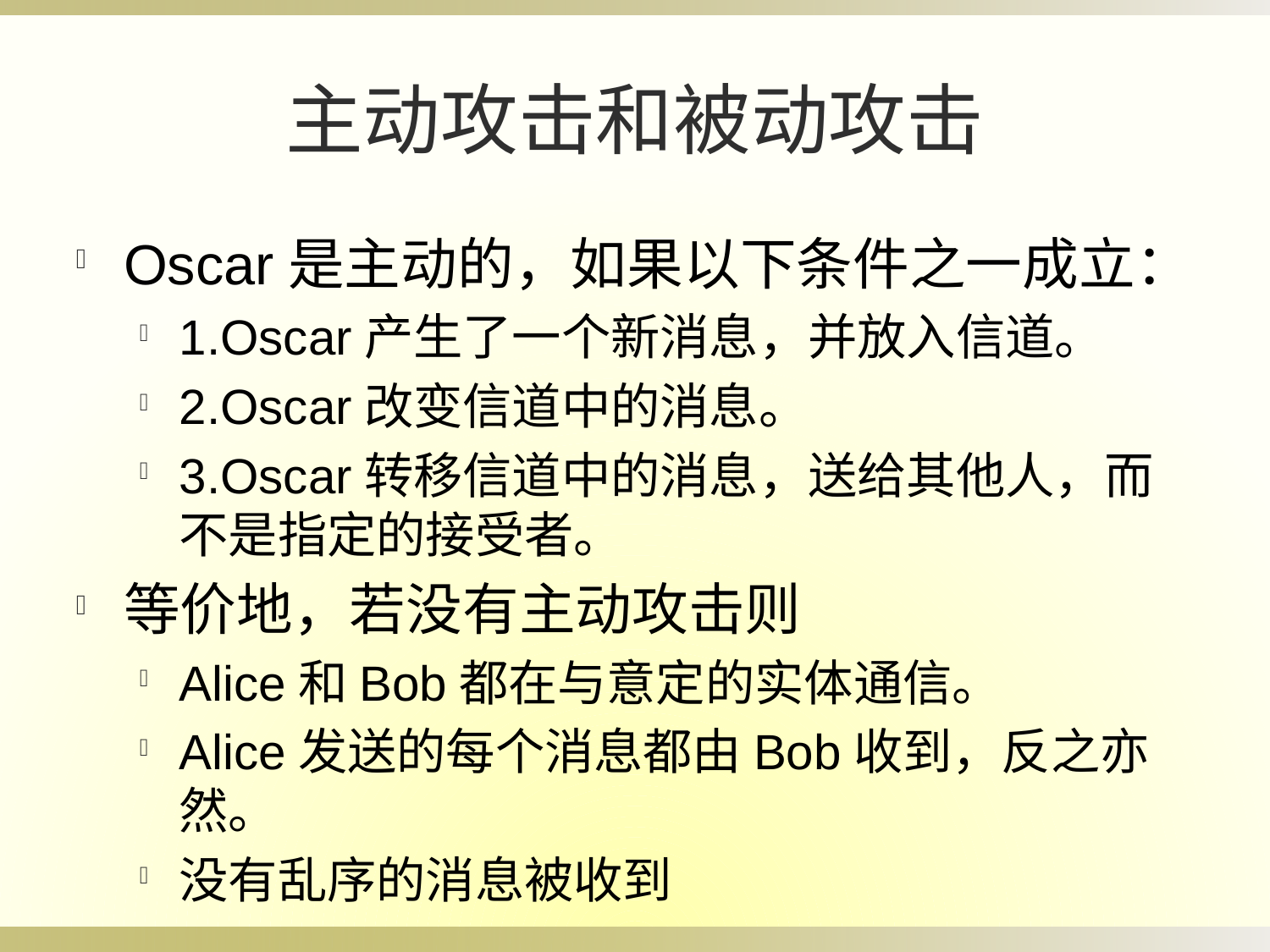

主动攻击和被动攻击
Oscar是主动的，如果以下条件之一成立：
1.Oscar产生了一个新消息，并放入信道。
2.Oscar改变信道中的消息。
3.Oscar转移信道中的消息，送给其他人，而不是指定的接受者。
等价地，若没有主动攻击则
Alice和Bob都在与意定的实体通信。
Alice发送的每个消息都由Bob收到，反之亦然。
没有乱序的消息被收到